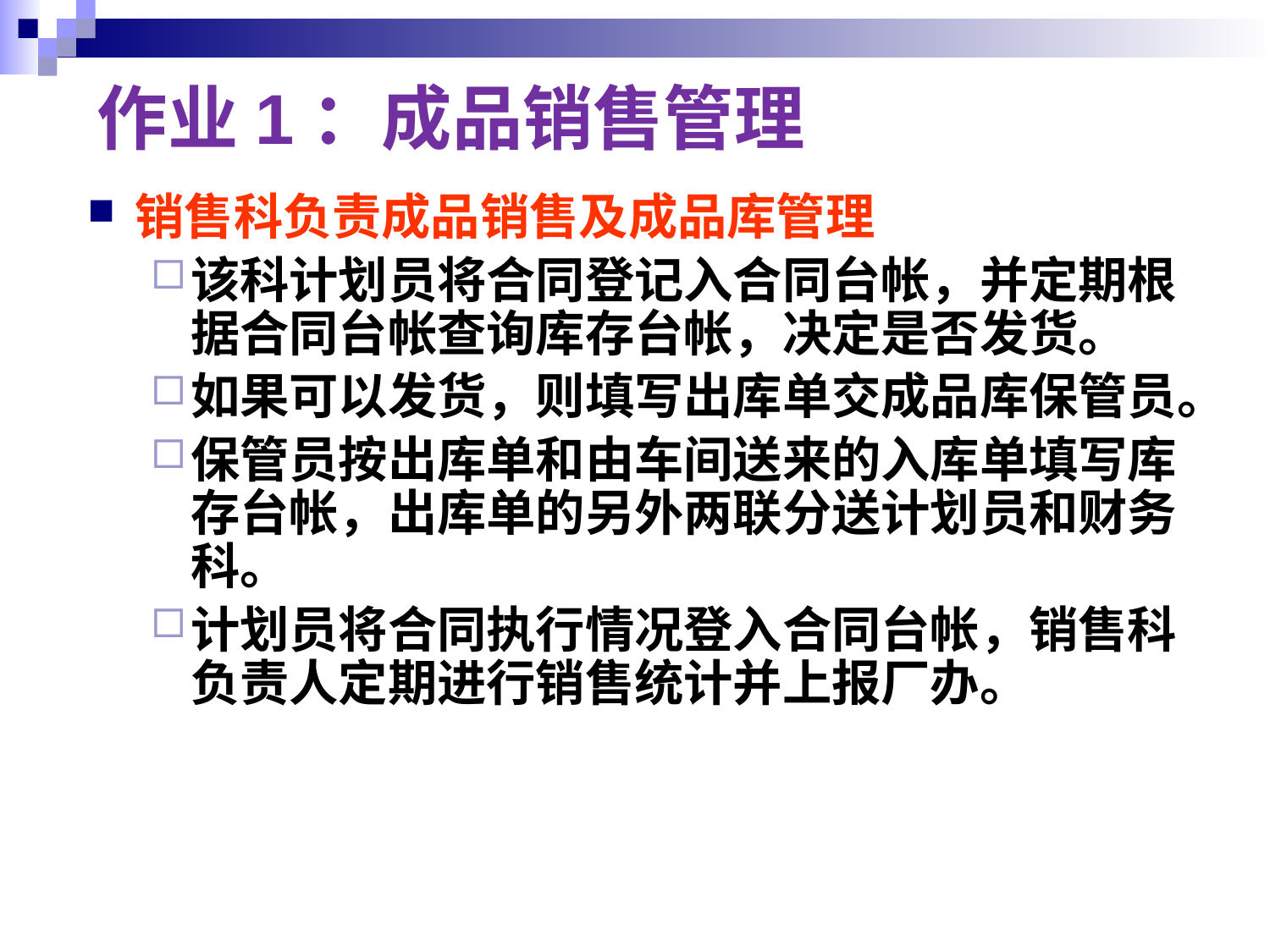

# 作业1：成品销售管理
销售科负责成品销售及成品库管理
该科计划员将合同登记入合同台帐，并定期根据合同台帐查询库存台帐，决定是否发货。
如果可以发货，则填写出库单交成品库保管员。
保管员按出库单和由车间送来的入库单填写库存台帐，出库单的另外两联分送计划员和财务科。
计划员将合同执行情况登入合同台帐，销售科负责人定期进行销售统计并上报厂办。